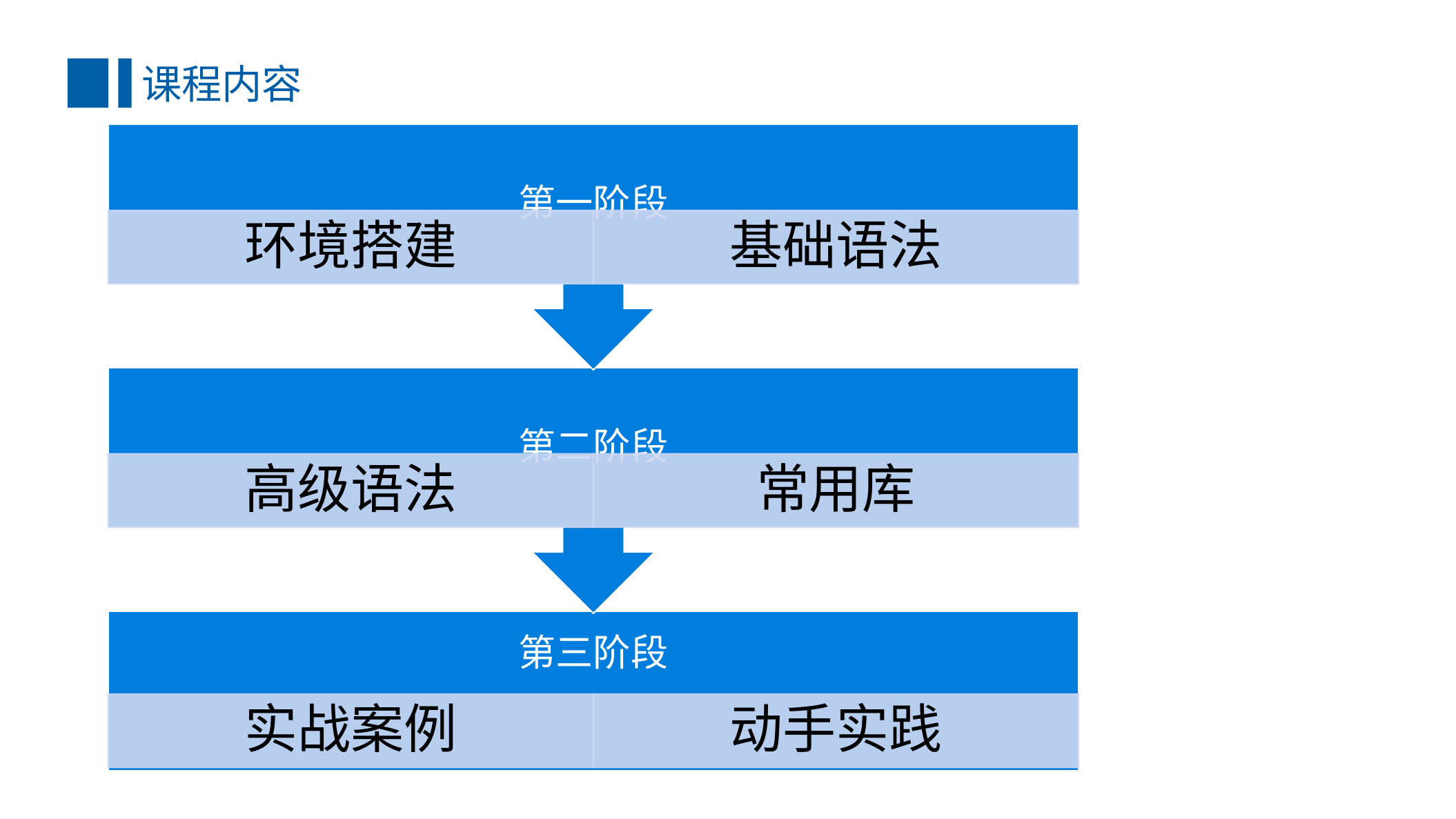

课程内容

第三阶段
实战案例
动手实践
第二阶段
高级语法
常用库
第一阶段
环境搭建
基础语法